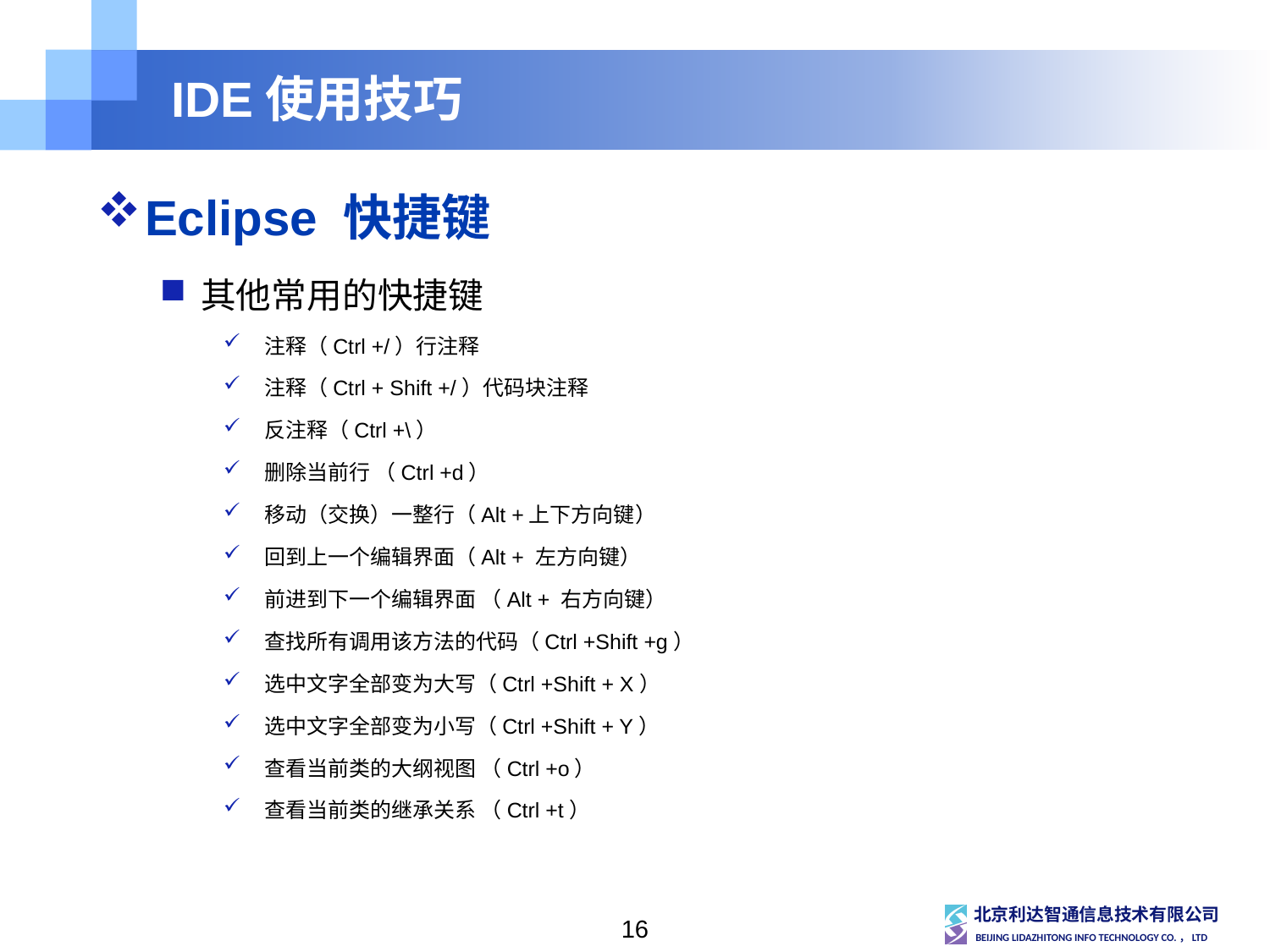

# IDE使用技巧
Eclipse 快捷键
其他常用的快捷键
注释（Ctrl +/）行注释
注释（Ctrl + Shift +/）代码块注释
反注释（Ctrl +\）
删除当前行 （Ctrl +d）
移动（交换）一整行（Alt +上下方向键）
回到上一个编辑界面（Alt + 左方向键）
前进到下一个编辑界面 （Alt + 右方向键）
查找所有调用该方法的代码（Ctrl +Shift +g）
选中文字全部变为大写（Ctrl +Shift + X）
选中文字全部变为小写（Ctrl +Shift + Y）
查看当前类的大纲视图 （Ctrl +o）
查看当前类的继承关系 （Ctrl +t）
16